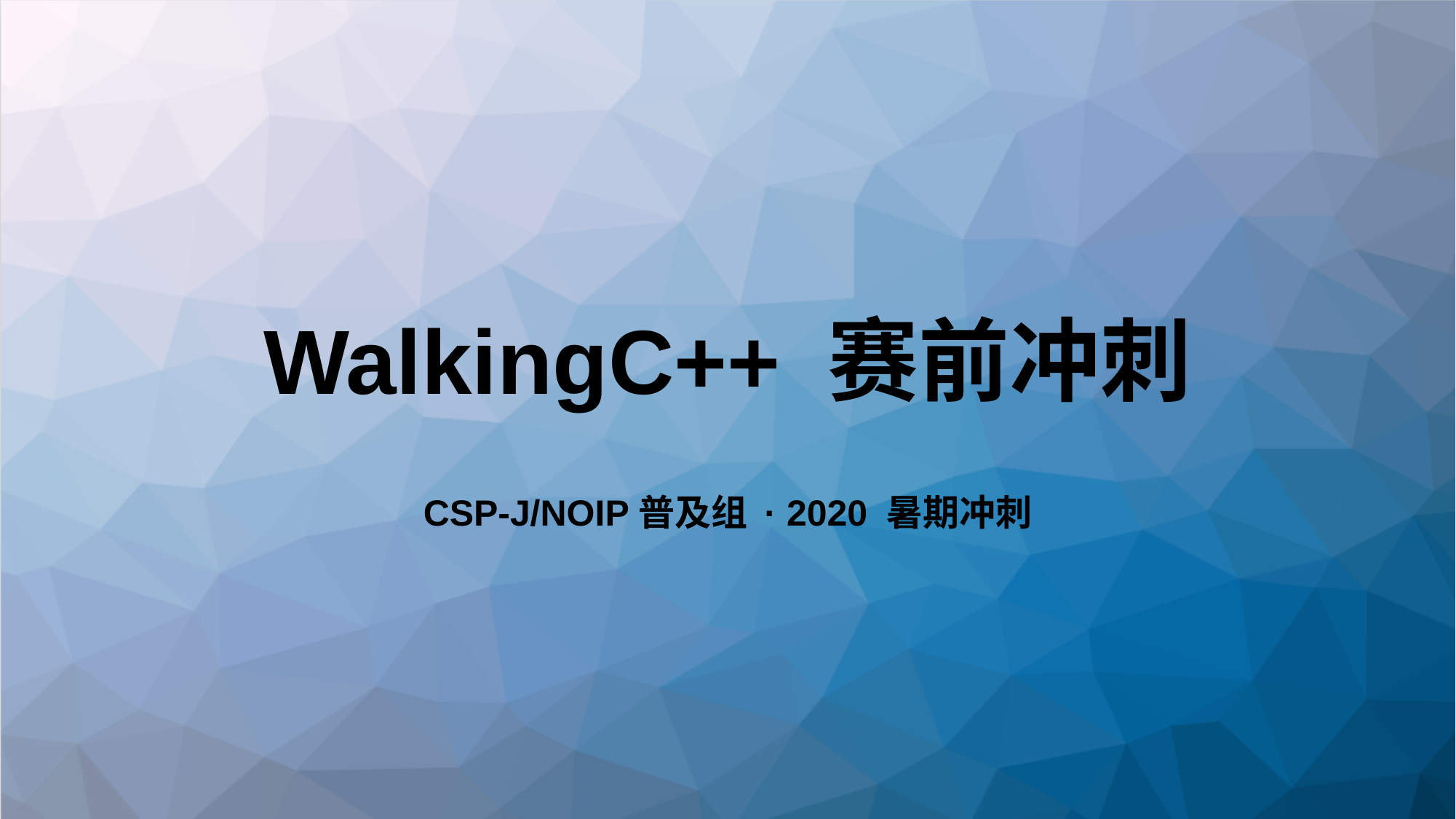

# WalkingC++ 赛前冲刺

CSP-J/NOIP普及组 · 2020 暑期冲刺